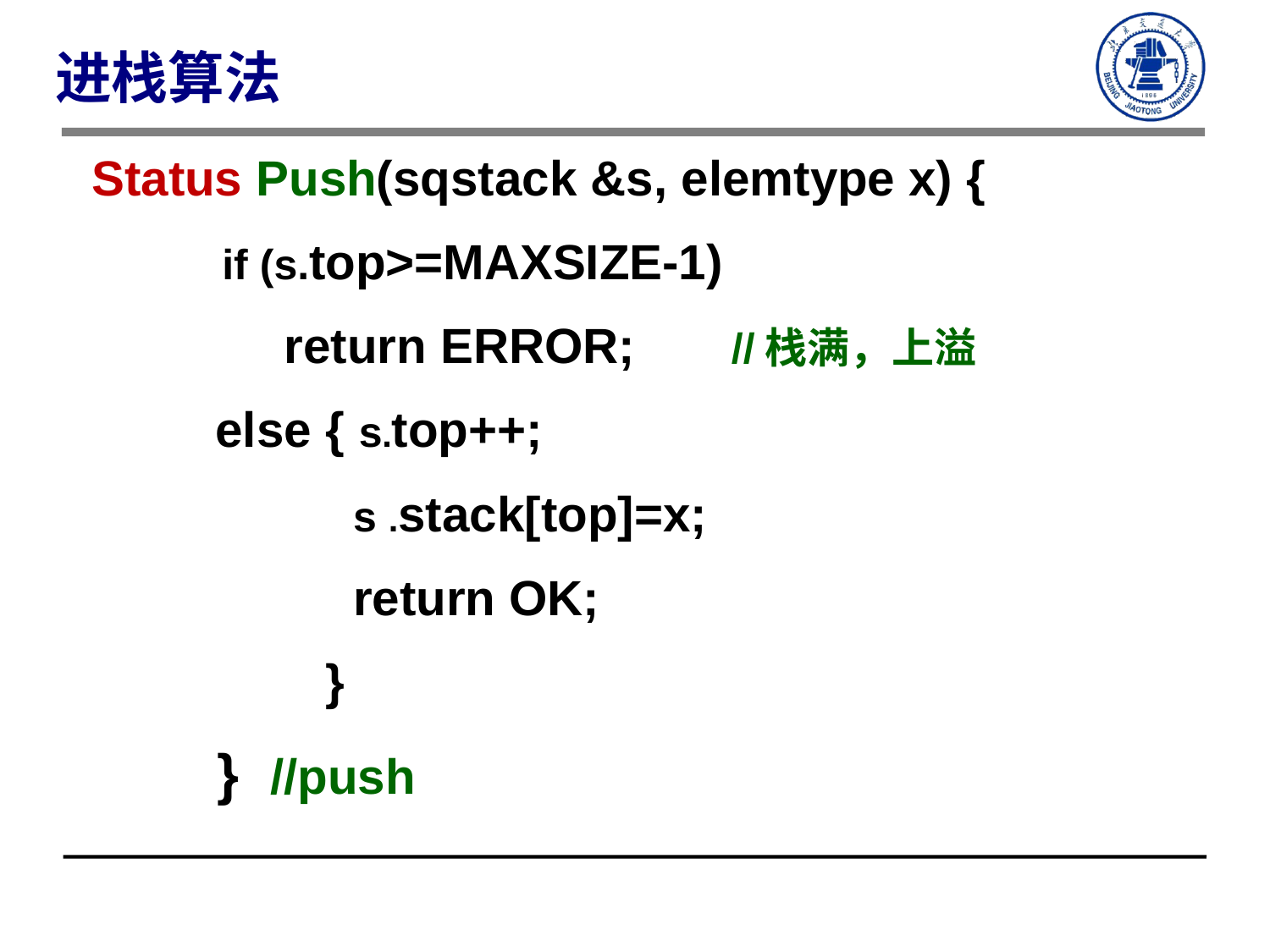

进栈算法
Status Push(sqstack &s, elemtype x) {
           if (s.top>=MAXSIZE-1)
              return ERROR;       //栈满，上溢
         else { s.top++;
                   s .stack[top]=x;
                   return OK;
                 }
        }  //push